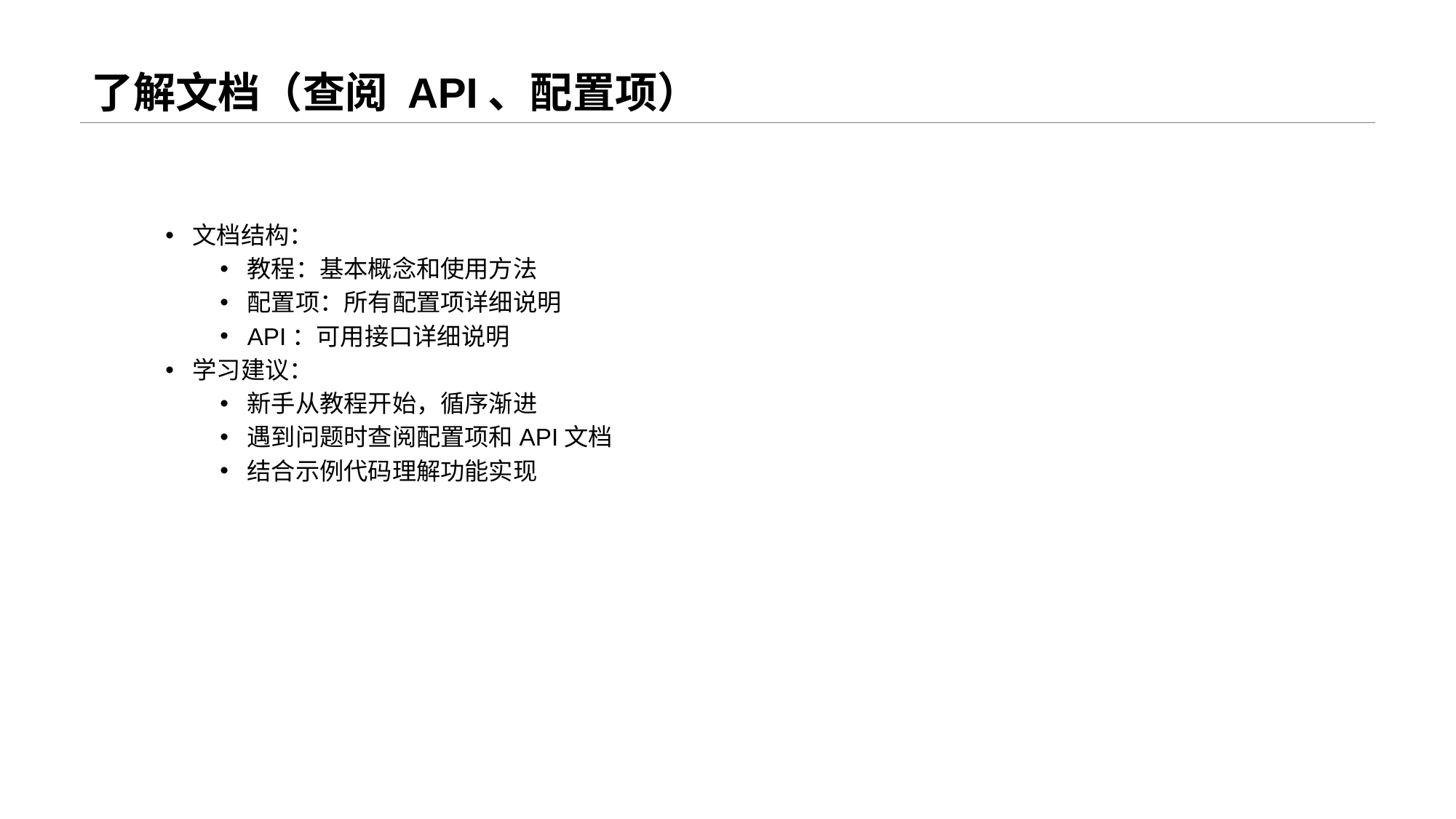

# 了解文档（查阅 API、配置项）
文档结构：
教程：基本概念和使用方法
配置项：所有配置项详细说明
API：可用接口详细说明
学习建议：
新手从教程开始，循序渐进
遇到问题时查阅配置项和API文档
结合示例代码理解功能实现